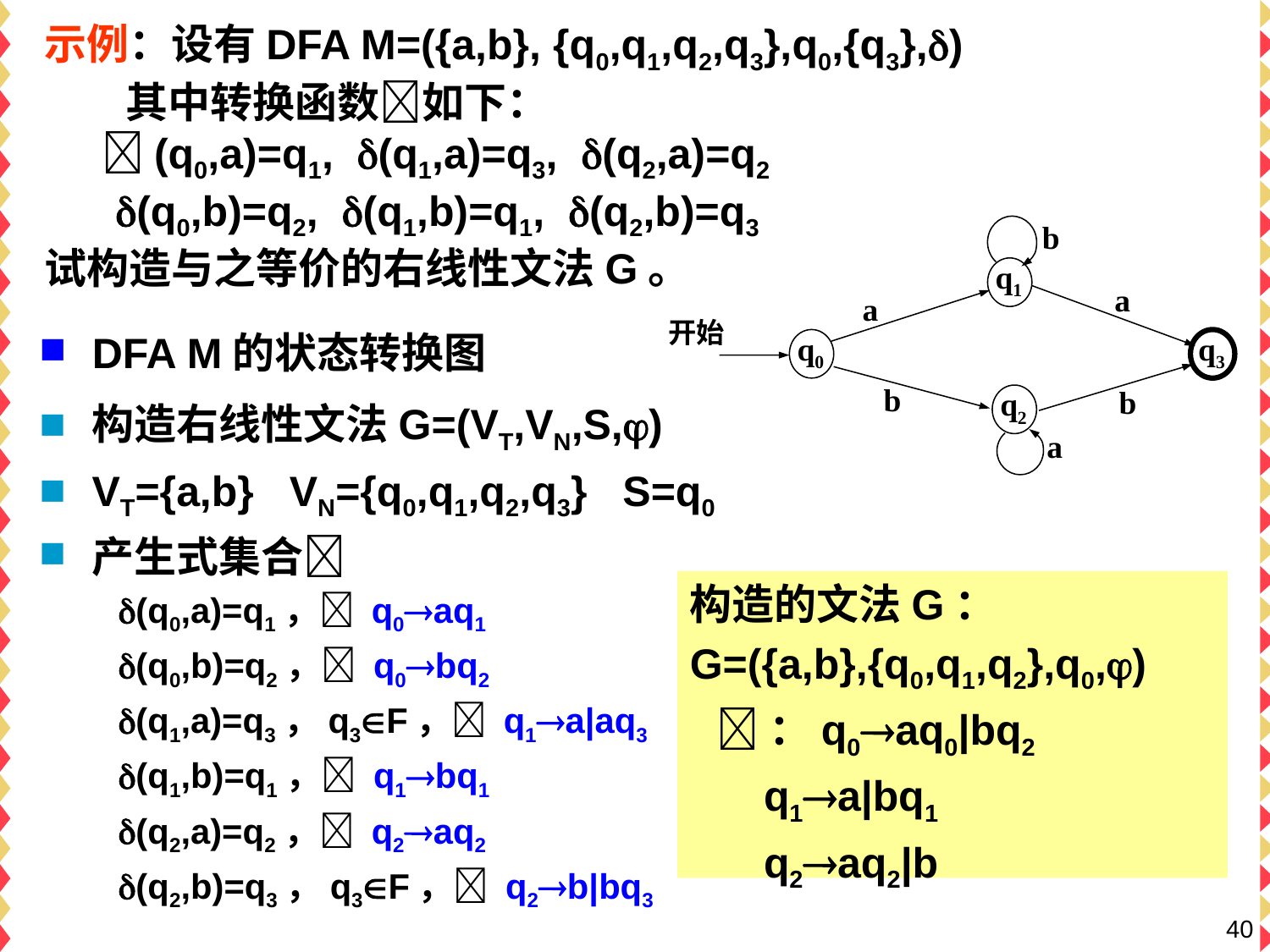

# 示例：设有DFA M=({a,b}, {q0,q1,q2,q3},q0,{q3},δ) 其中转换函数δ如下： δ(q0,a)=q1,  δ(q1,a)=q3,  δ(q2,a)=q2 δ(q0,b)=q2,  δ(q1,b)=q1,  δ(q2,b)=q3 试构造与之等价的右线性文法G。
b

q1

a
a

开始
q0

q3

b
b
q2

a

DFA M的状态转换图
构造右线性文法G=(VT,VN,S,ϕ)
VT={a,b}   VN={q0,q1,q2,q3}   S=q0
产生式集合ϕ
δ(q0,a)=q1，∴ q0→aq1
δ(q0,b)=q2，∴ q0→bq2
δ(q1,a)=q3，q3∈F，∴ q1→a|aq3
δ(q1,b)=q1，∴ q1→bq1
δ(q2,a)=q2，∴ q2→aq2
δ(q2,b)=q3，q3∈F，∴ q2→b|bq3
构造的文法G：
G=({a,b},{q0,q1,q2},q0,ϕ)
ϕ：q0→aq0|bq2
    q1→a|bq1
    q2→aq2|b
40